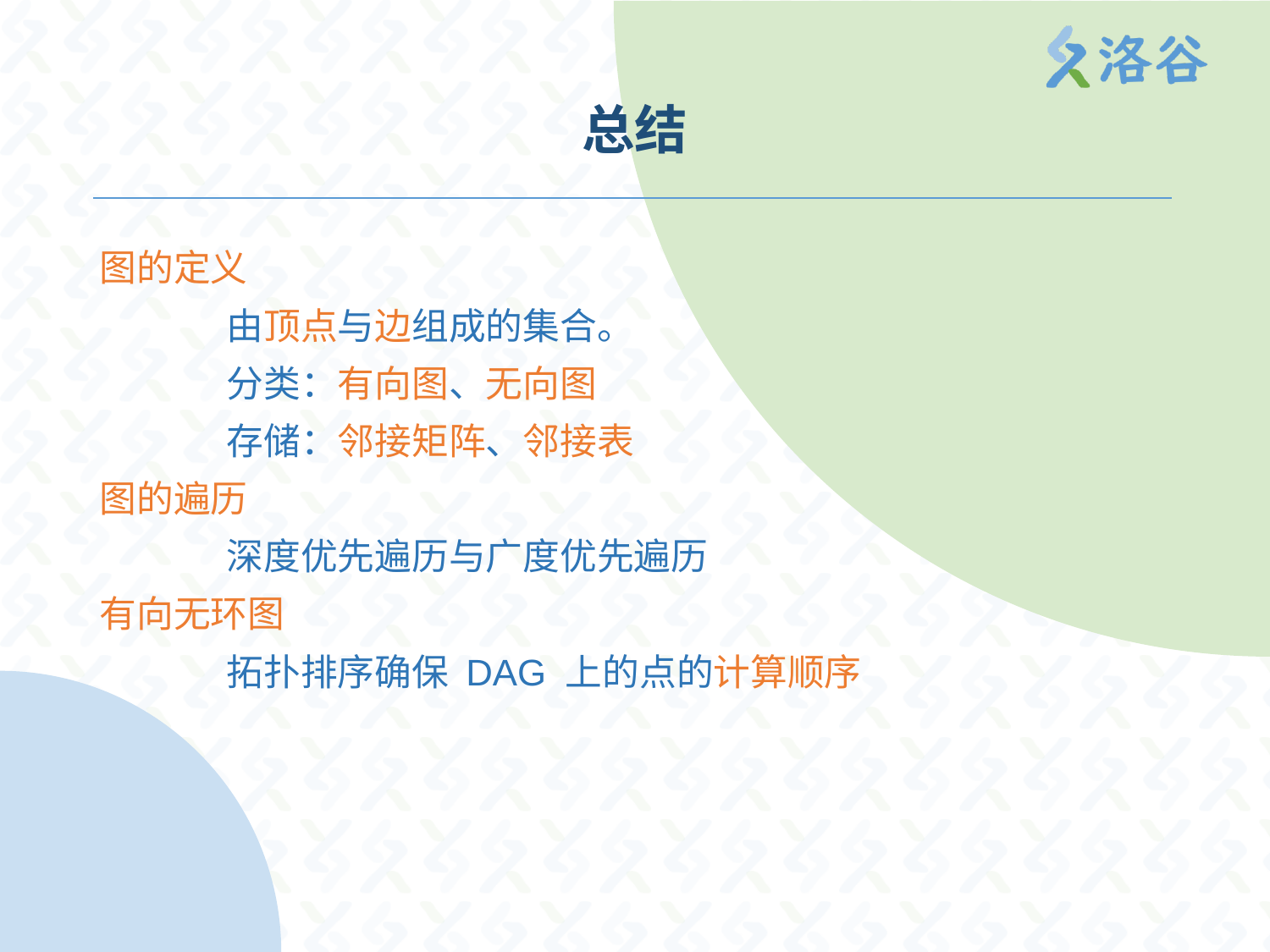

# 总结
图的定义
	由顶点与边组成的集合。
	分类：有向图、无向图
	存储：邻接矩阵、邻接表
图的遍历
	深度优先遍历与广度优先遍历
有向无环图
	拓扑排序确保 DAG 上的点的计算顺序